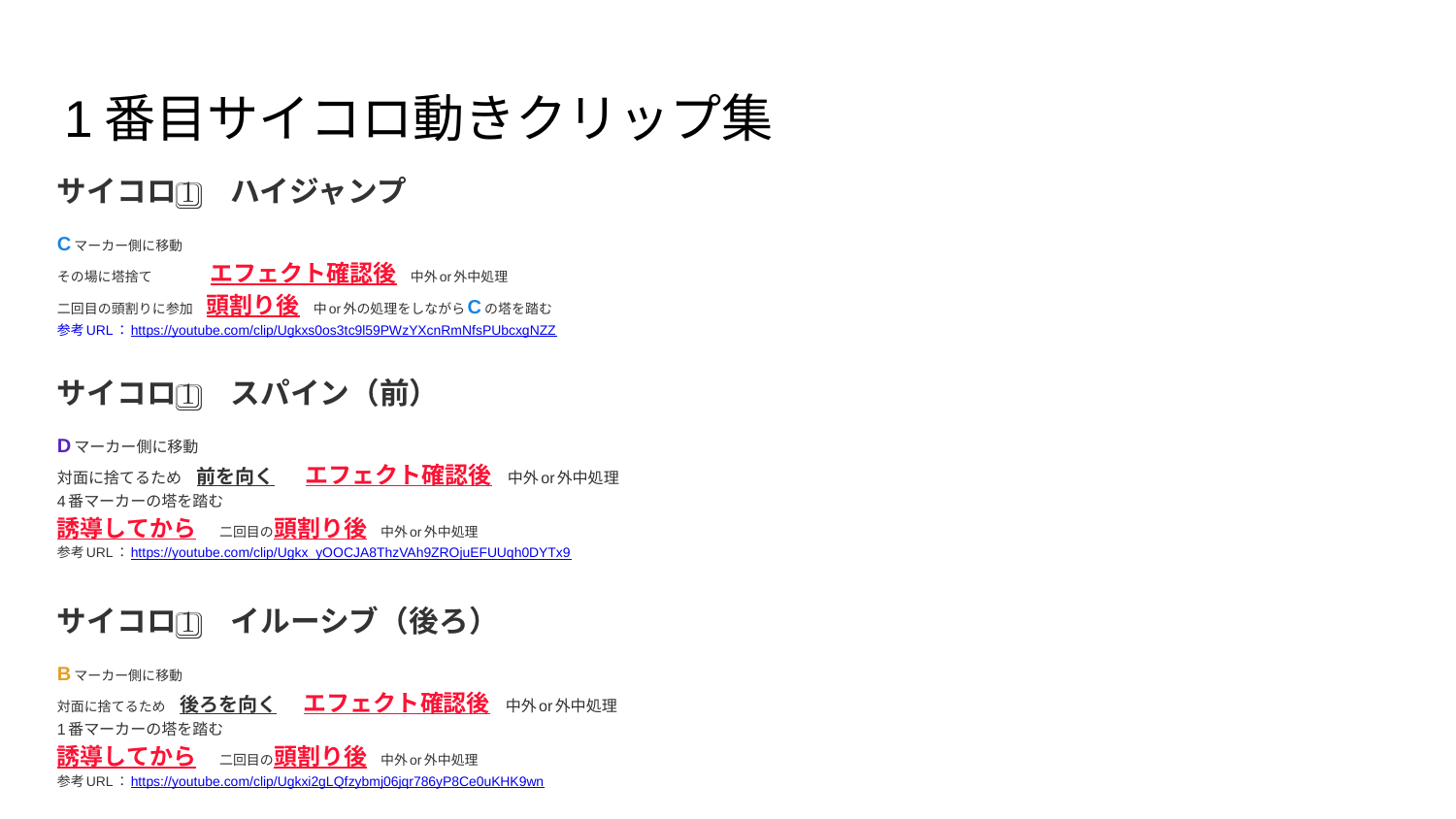

# 1番目サイコロ動きクリップ集
サイコロ1⃣　ハイジャンプ
Cマーカー側に移動
その場に塔捨て　　　　 エフェクト確認後　中外or外中処理
二回目の頭割りに参加　頭割り後　中or外の処理をしながらCの塔を踏む
参考URL：https://youtube.com/clip/Ugkxs0os3tc9l59PWzYXcnRmNfsPUbcxgNZZ

サイコロ1⃣　スパイン（前）
Dマーカー側に移動
対面に捨てるため　前を向く　　エフェクト確認後　中外or外中処理
4番マーカーの塔を踏む
誘導してから　二回目の頭割り後　中外or外中処理
参考URL：https://youtube.com/clip/Ugkx_yOOCJA8ThzVAh9ZROjuEFUUqh0DYTx9

サイコロ1⃣　イルーシブ（後ろ）
Bマーカー側に移動
対面に捨てるため　後ろを向く　　エフェクト確認後　中外or外中処理
1番マーカーの塔を踏む
誘導してから　二回目の頭割り後　中外or外中処理
参考URL：https://youtube.com/clip/Ugkxi2gLQfzybmj06jqr786yP8Ce0uKHK9wn